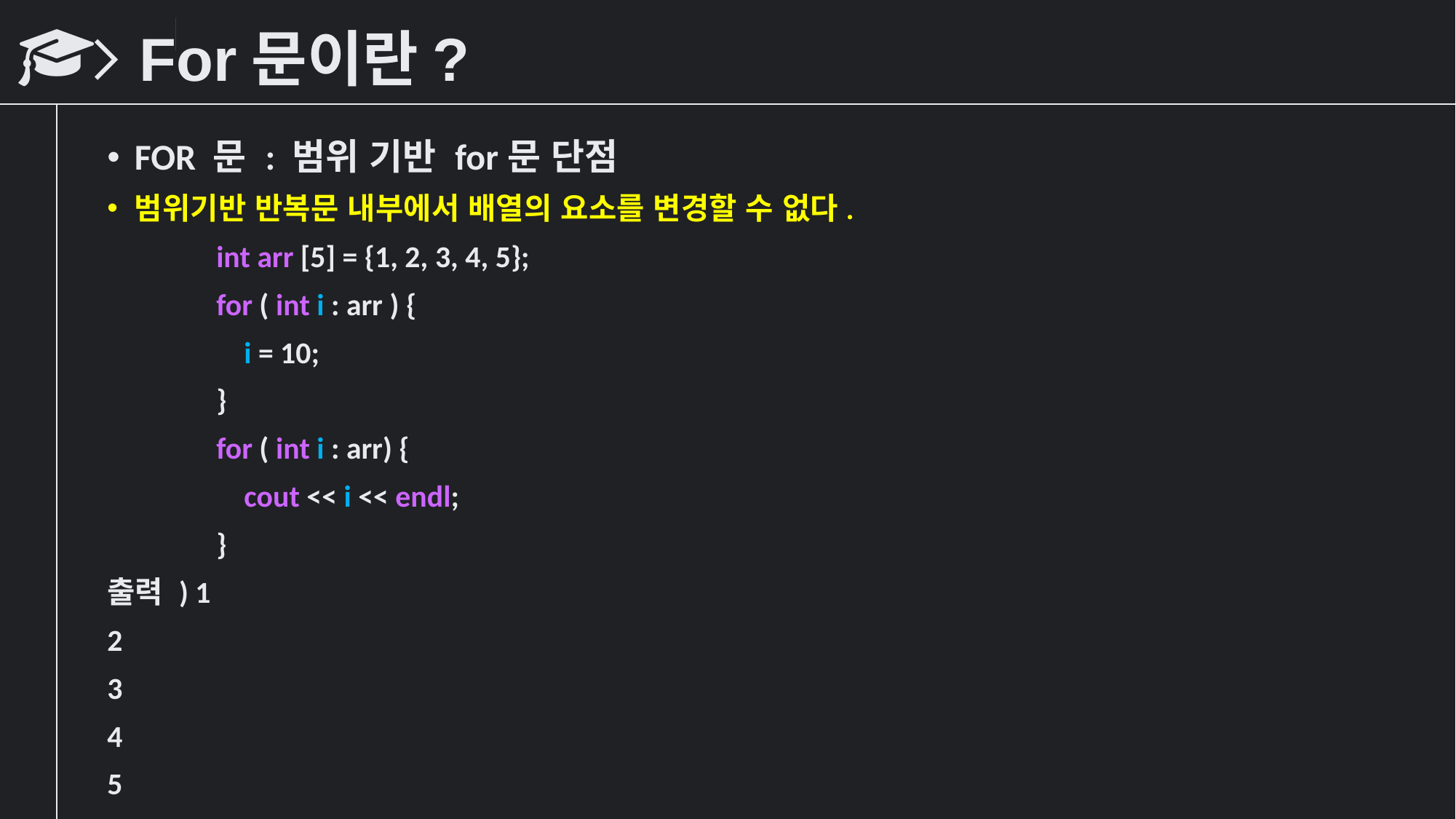

# For문이란?
FOR 문 : 범위 기반 for문 단점
범위기반 반복문 내부에서 배열의 요소를 변경할 수 없다.
	int arr [5] = {1, 2, 3, 4, 5};
	for ( int i : arr ) {
	    i = 10;
	}
	for ( int i : arr) {
	    cout << i << endl;
	}
출력 ) 1
2
3
4
5